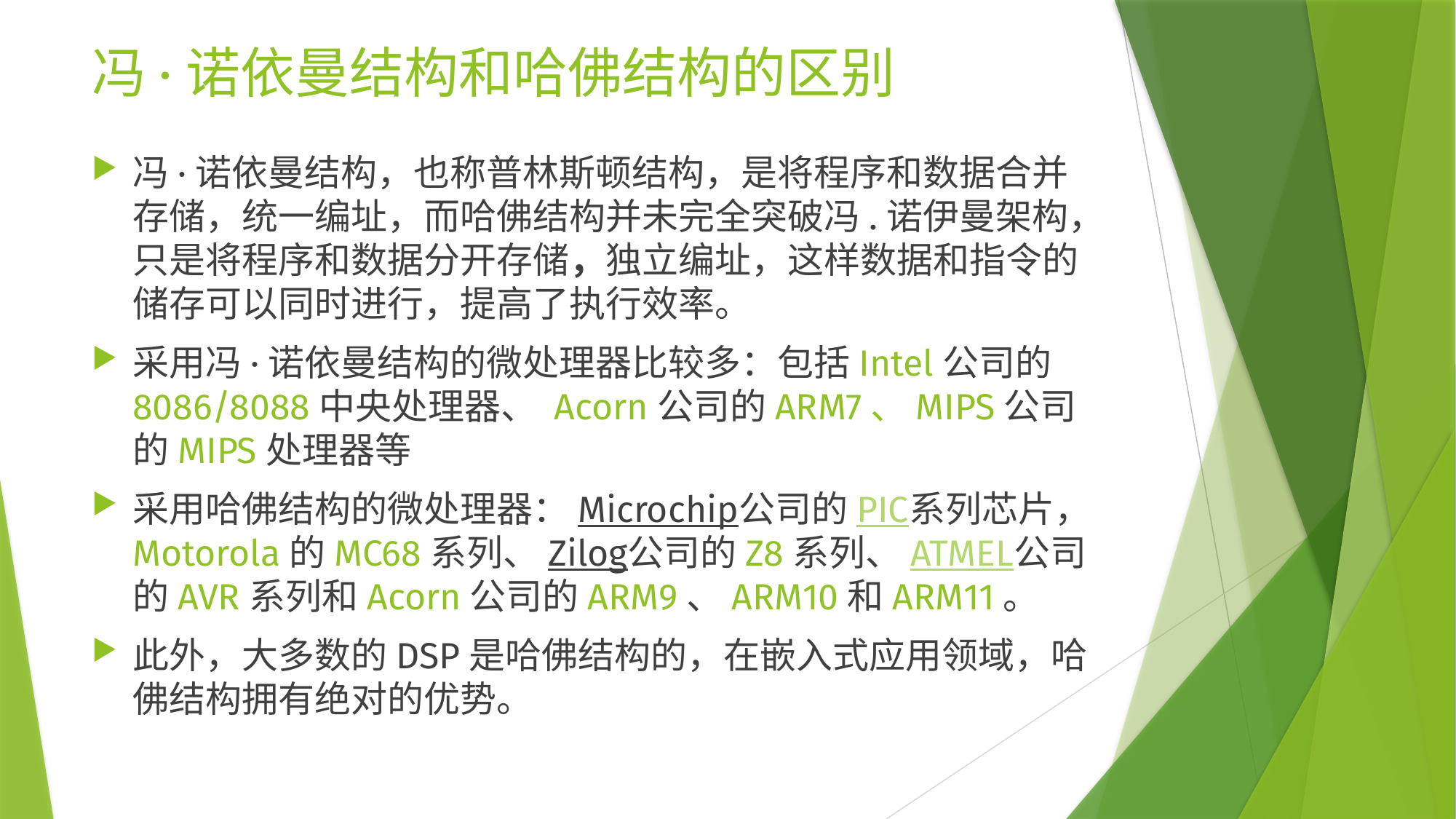

# 冯·诺依曼结构和哈佛结构的区别
冯·诺依曼结构，也称普林斯顿结构，是将程序和数据合并存储，统一编址，而哈佛结构并未完全突破冯.诺伊曼架构，只是将程序和数据分开存储，独立编址，这样数据和指令的储存可以同时进行，提高了执行效率。
采用冯·诺依曼结构的微处理器比较多：包括Intel公司的8086/8088中央处理器、 Acorn公司的ARM7、MIPS公司的MIPS处理器等
采用哈佛结构的微处理器：Microchip公司的PIC系列芯片， Motorola的MC68系列、Zilog公司的Z8系列、ATMEL公司的AVR系列和Acorn公司的ARM9、ARM10和ARM11。
此外，大多数的DSP是哈佛结构的，在嵌入式应用领域，哈佛结构拥有绝对的优势。